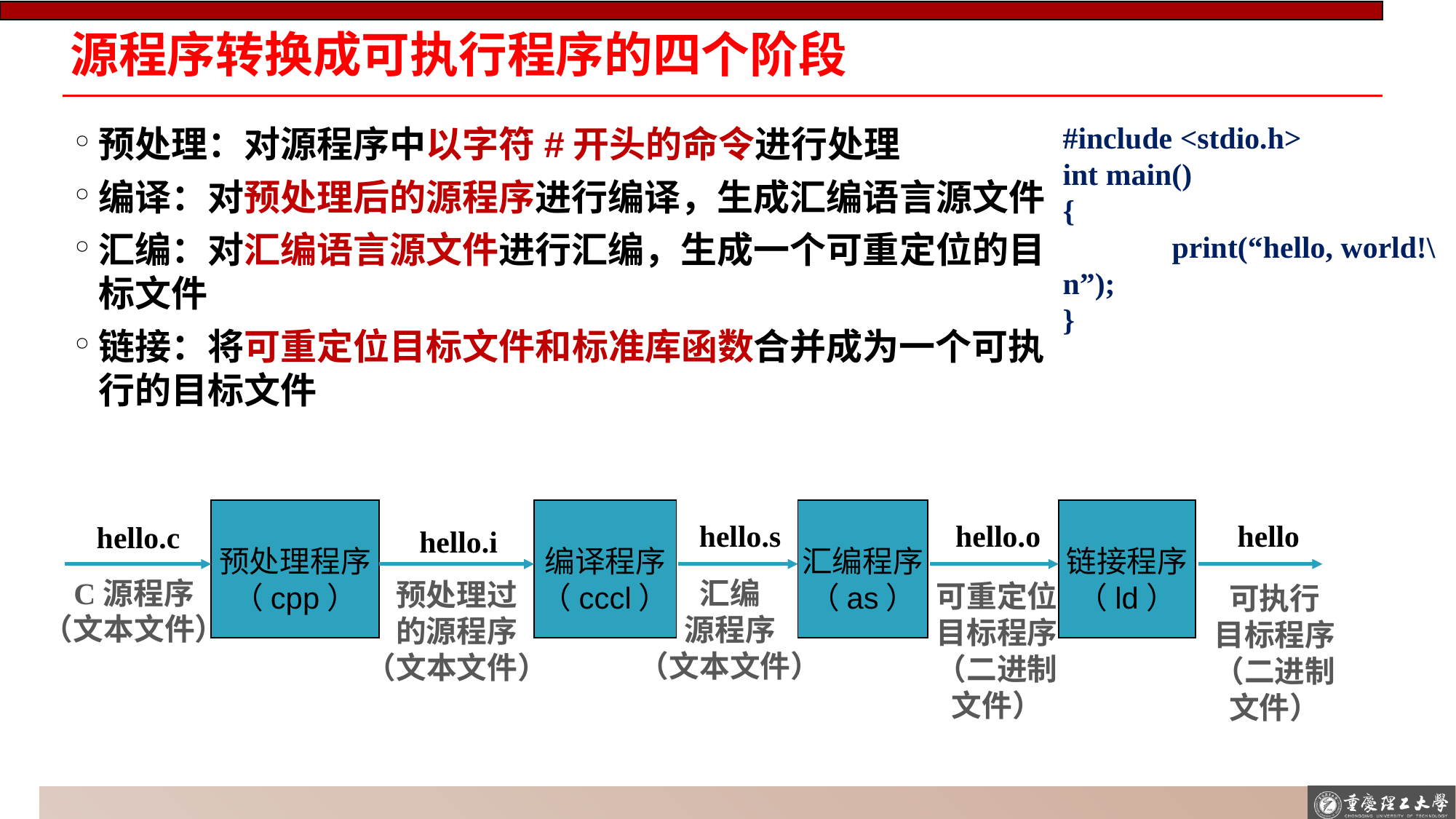

# 源程序转换成可执行程序的四个阶段
#include <stdio.h>
int main()
{
	print(“hello, world!\n”);
}
预处理：对源程序中以字符#开头的命令进行处理
编译：对预处理后的源程序进行编译，生成汇编语言源文件
汇编：对汇编语言源文件进行汇编，生成一个可重定位的目标文件
链接：将可重定位目标文件和标准库函数合并成为一个可执行的目标文件

预处理程序
（cpp）

编译程序
（cccl）

汇编程序
（as）

链接程序
（ld）
hello.s
hello.o
hello
hello.c
hello.i
C源程序
（文本文件）
汇编
源程序
（文本文件）
预处理过
的源程序
（文本文件）
可重定位
目标程序
（二进制
文件）
可执行
目标程序
（二进制
文件）